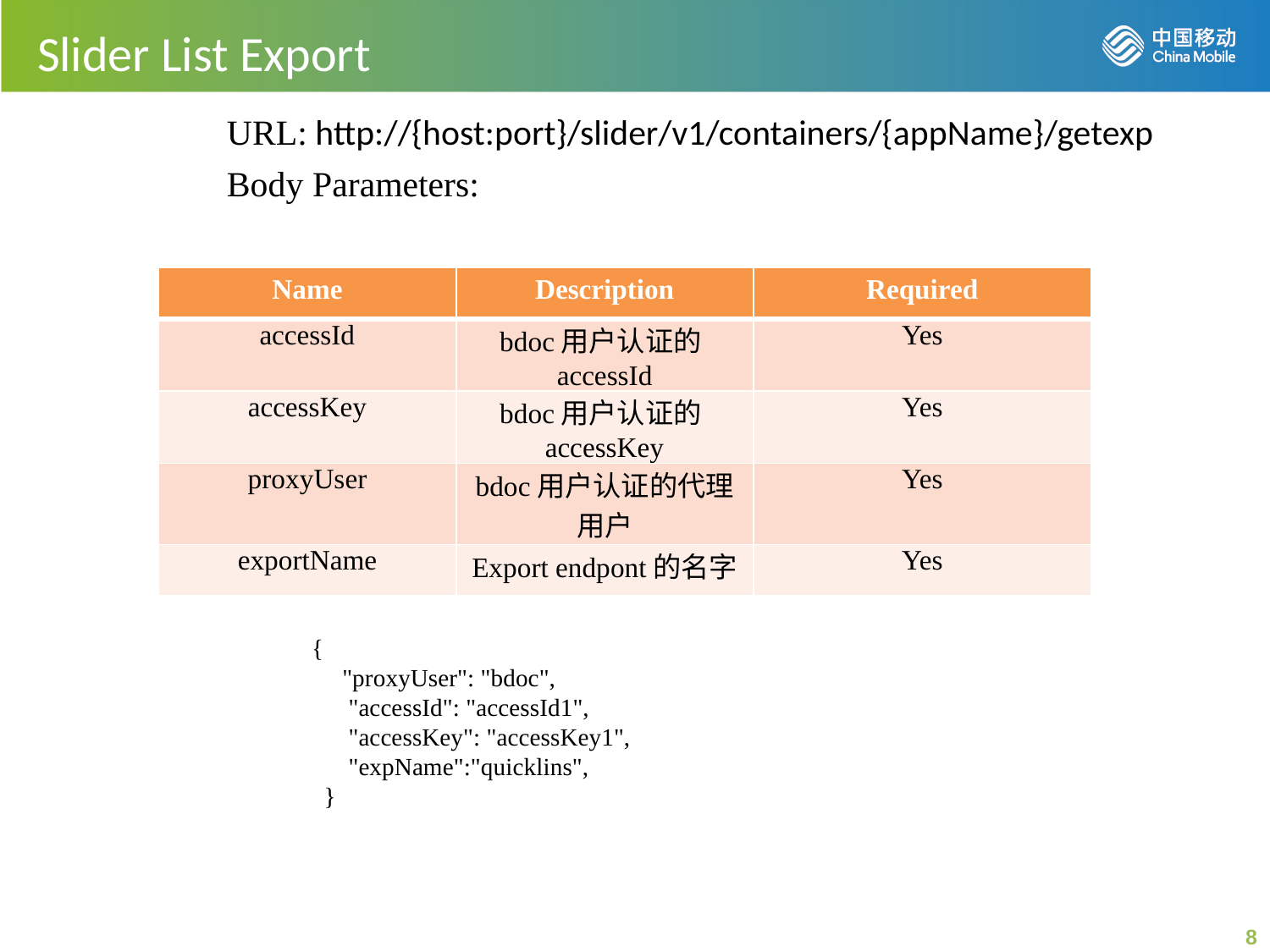

# Slider List Export
	 	URL: http://{host:port}/slider/v1/containers/{appName}/getexp
		Body Parameters:

| Name | Description | Required |
| --- | --- | --- |
| accessId | bdoc用户认证的accessId | Yes |
| accessKey | bdoc用户认证的accessKey | Yes |
| proxyUser | bdoc用户认证的代理用户 | Yes |
| exportName | Export endpont的名字 | Yes |
{
     "proxyUser": "bdoc",
      "accessId": "accessId1",
      "accessKey": "accessKey1",
      "expName":"quicklins",
  }